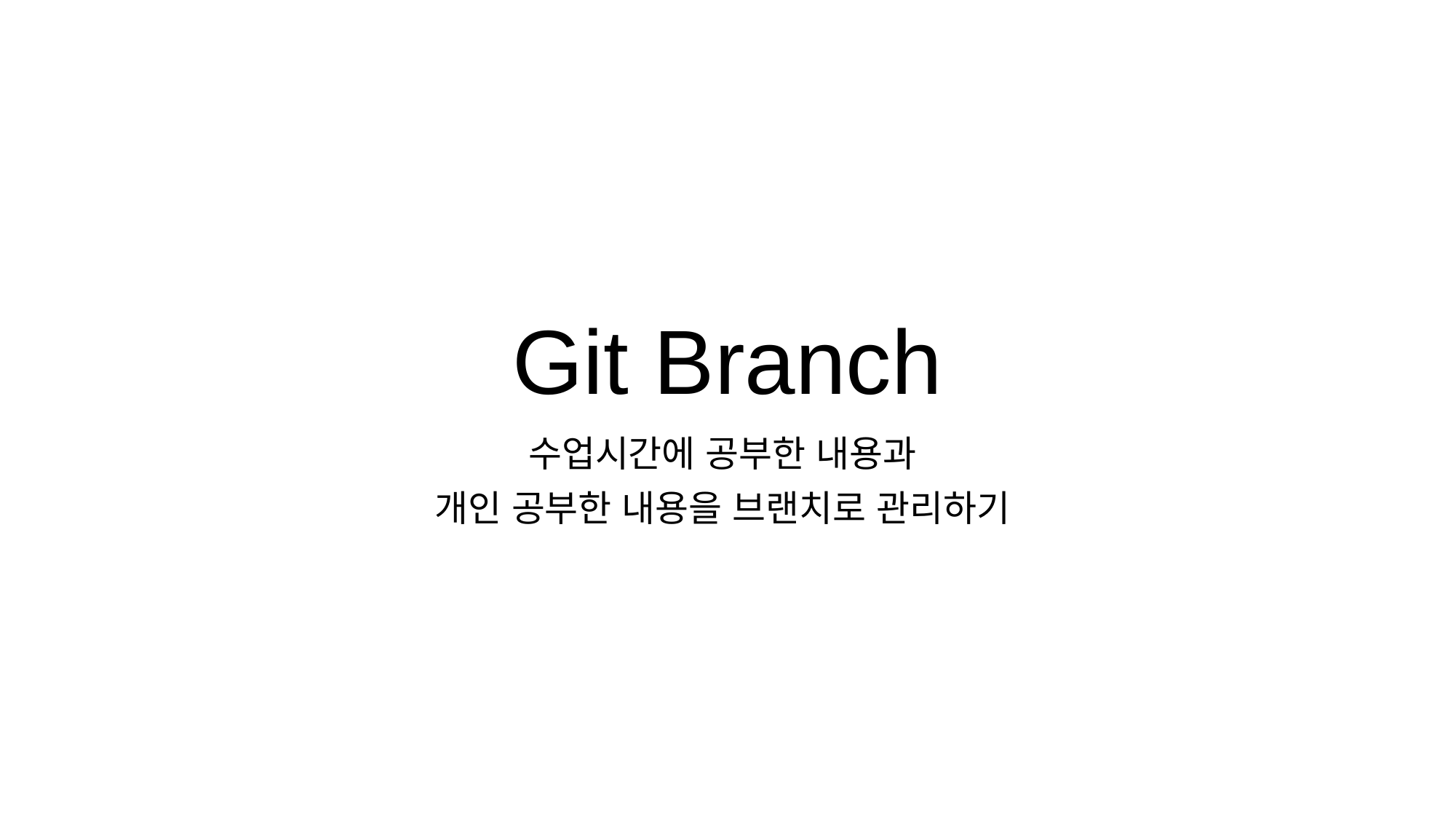

# Git Branch
수업시간에 공부한 내용과
개인 공부한 내용을 브랜치로 관리하기